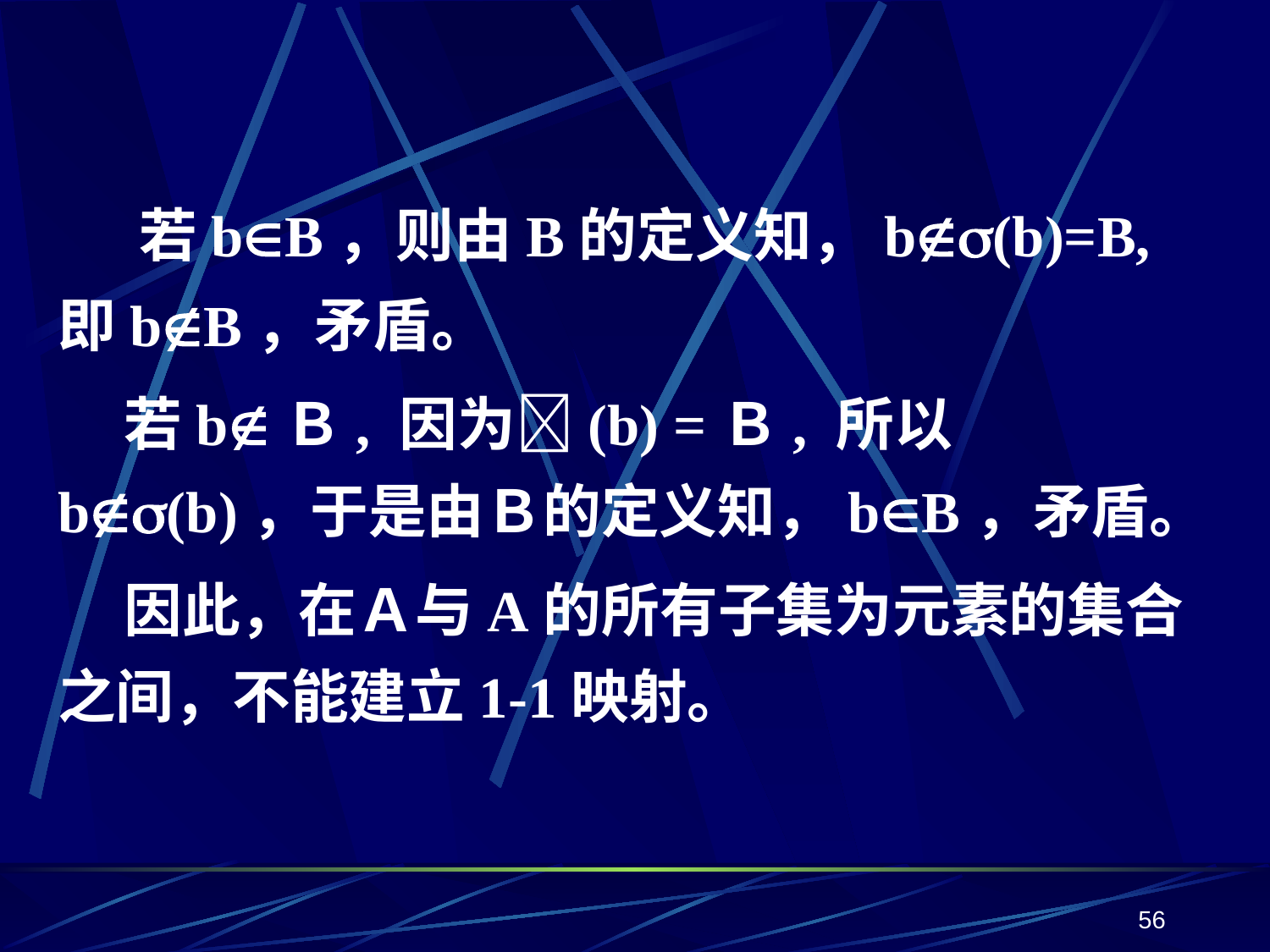

若b∈B，则由B的定义知，b∉σ(b)=B,即b∉B，矛盾。
    若b∉Ｂ, 因为σ(b) =Ｂ, 所以b∉σ(b)，于是由Ｂ的定义知，b∈B，矛盾。
    因此，在Ａ与A的所有子集为元素的集合之间，不能建立1-1映射。

56